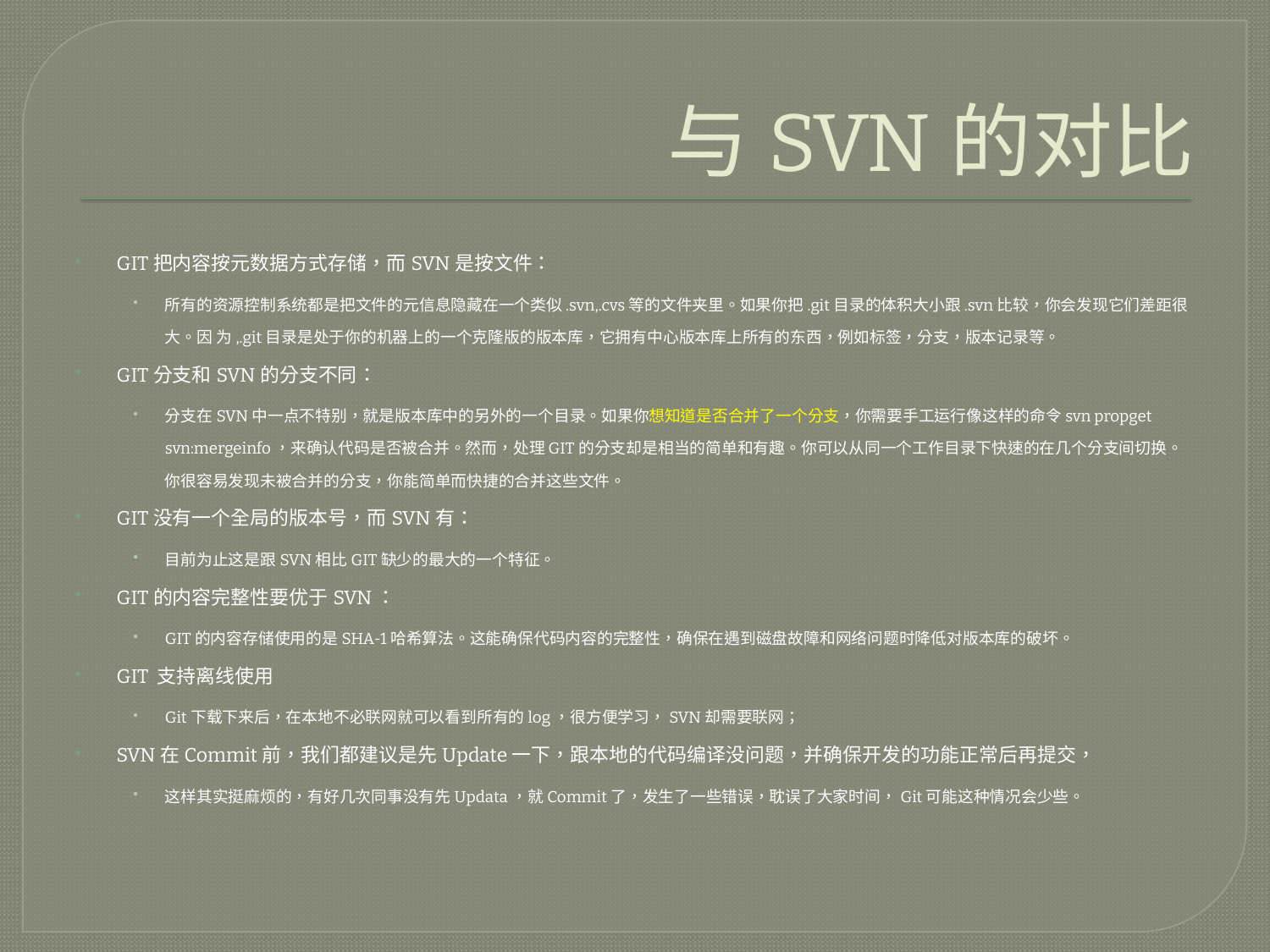

# 与SVN的对比
GIT把内容按元数据方式存储，而SVN是按文件：
所有的资源控制系统都是把文件的元信息隐藏在一个类似.svn,.cvs等的文件夹里。如果你把.git目录的体积大小跟.svn比较，你会发现它们差距很大。因 为,.git目录是处于你的机器上的一个克隆版的版本库，它拥有中心版本库上所有的东西，例如标签，分支，版本记录等。
GIT分支和SVN的分支不同：
分支在SVN中一点不特别，就是版本库中的另外的一个目录。如果你想知道是否合并了一个分支，你需要手工运行像这样的命令svn propget svn:mergeinfo，来确认代码是否被合并。然而，处理GIT的分支却是相当的简单和有趣。你可以从同一个工作目录下快速的在几个分支间切换。你很容易发现未被合并的分支，你能简单而快捷的合并这些文件。
GIT没有一个全局的版本号，而SVN有：
目前为止这是跟SVN相比GIT缺少的最大的一个特征。
GIT的内容完整性要优于SVN：
GIT的内容存储使用的是SHA-1哈希算法。这能确保代码内容的完整性，确保在遇到磁盘故障和网络问题时降低对版本库的破坏。
GIT 支持离线使用
Git下载下来后，在本地不必联网就可以看到所有的log，很方便学习，SVN却需要联网；
SVN在Commit前，我们都建议是先Update一下，跟本地的代码编译没问题，并确保开发的功能正常后再提交，
这样其实挺麻烦的，有好几次同事没有先Updata，就Commit了，发生了一些错误，耽误了大家时间，Git可能这种情况会少些。